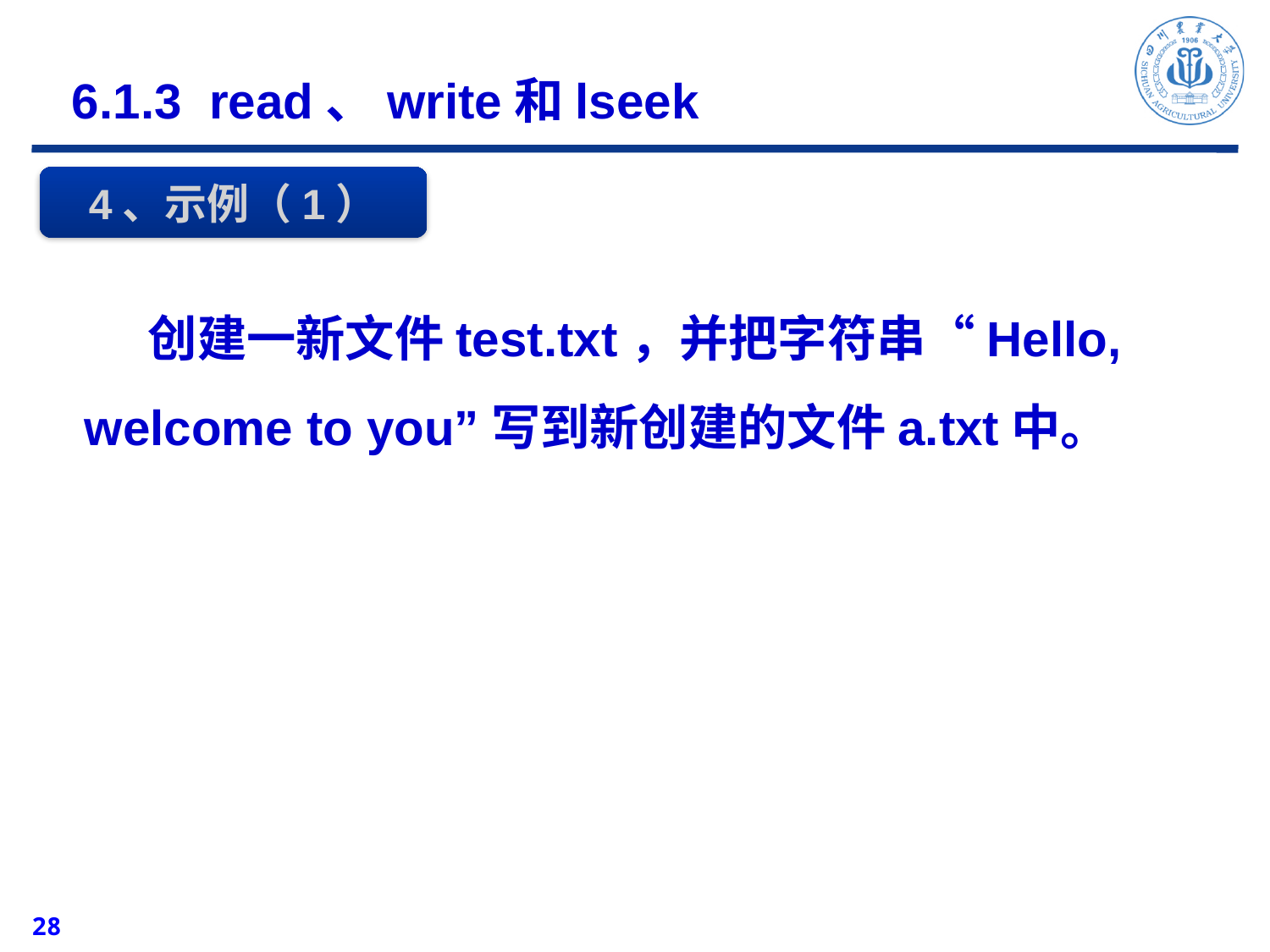

6.1.3  read、write和lseek
4、示例（1）
创建一新文件test.txt，并把字符串“Hello, welcome to you”写到新创建的文件a.txt中。